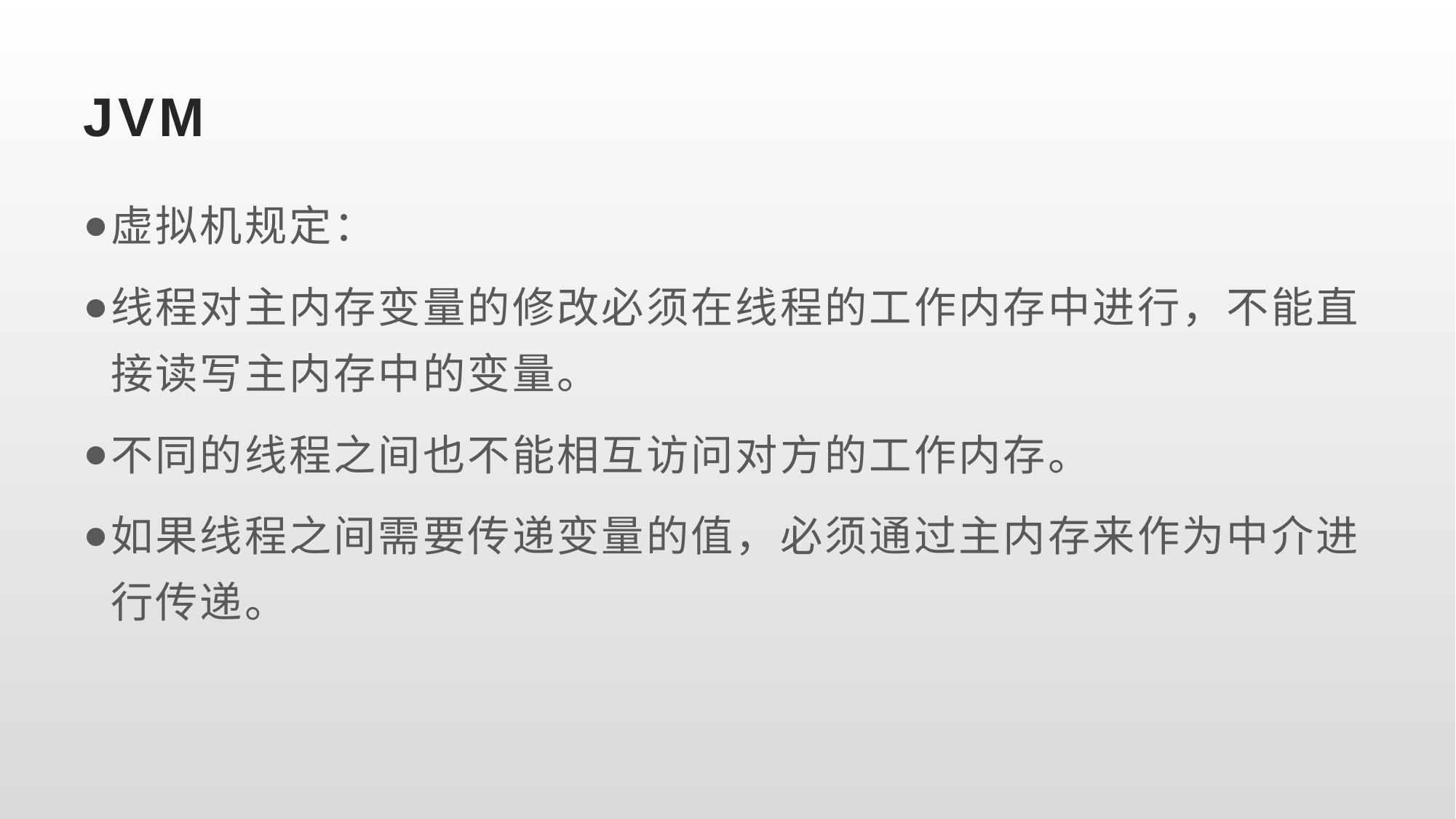

# JVM
虚拟机规定：
线程对主内存变量的修改必须在线程的工作内存中进行，不能直接读写主内存中的变量。
不同的线程之间也不能相互访问对方的工作内存。
如果线程之间需要传递变量的值，必须通过主内存来作为中介进行传递。